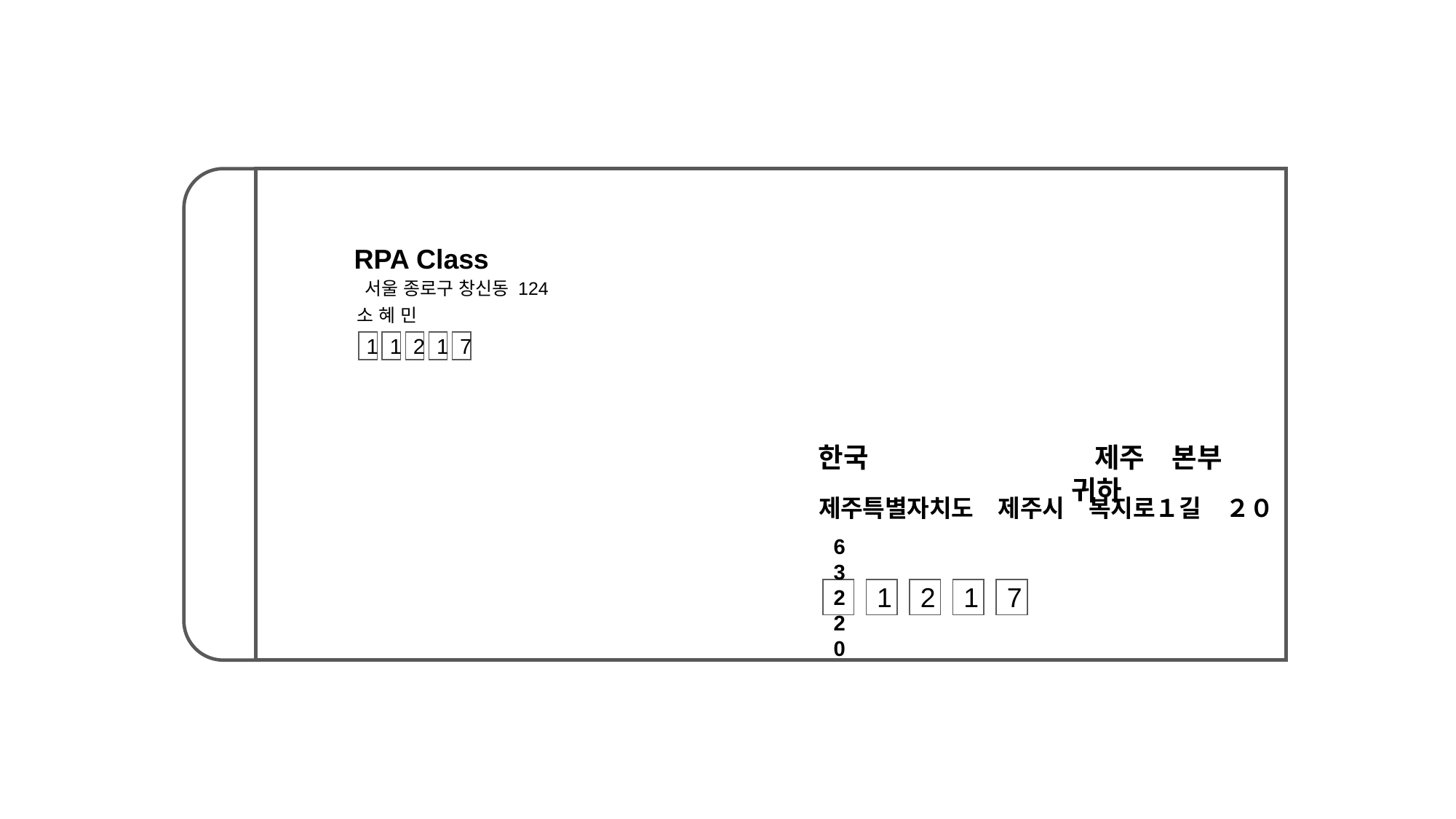

RPA Class
서울 종로구 창신동 124
소 혜 민
1
1
2
1
7
한국　　　　　　　　 제주　본부　　　　　　　　　　 귀하
제주특별자치도　제주시　복지로１길　２０
63220
1
2
1
7